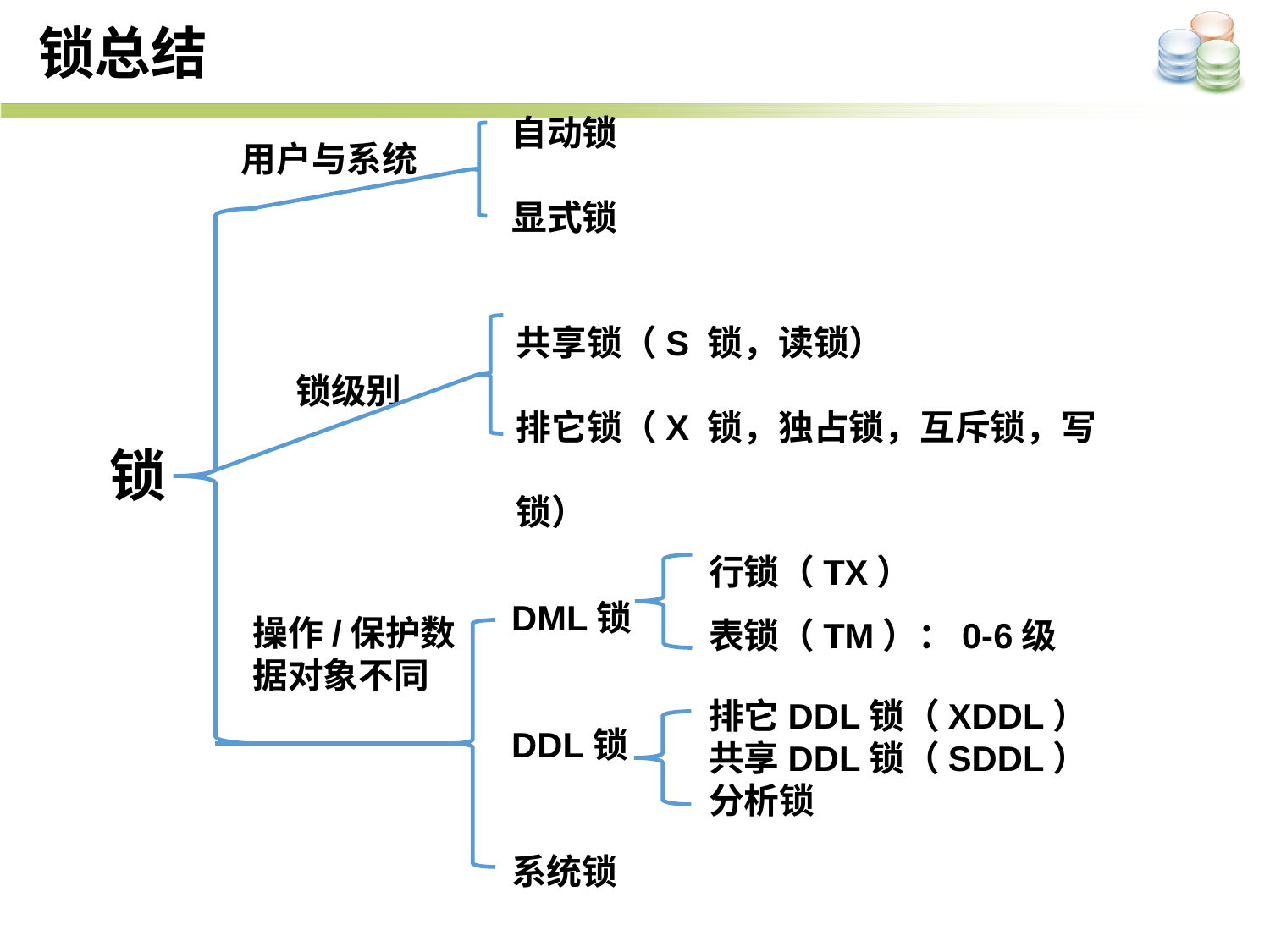

锁总结
自动锁
显式锁

用户与系统

共享锁（S 锁，读锁）
排它锁（X 锁，独占锁，互斥锁，写锁）

锁级别
锁
行锁（TX）
表锁（TM）：0-6级

DML锁

DDL锁

系统锁
操作/保护数据对象不同

排它DDL锁（XDDL）
共享DDL锁（SDDL）
分析锁

55